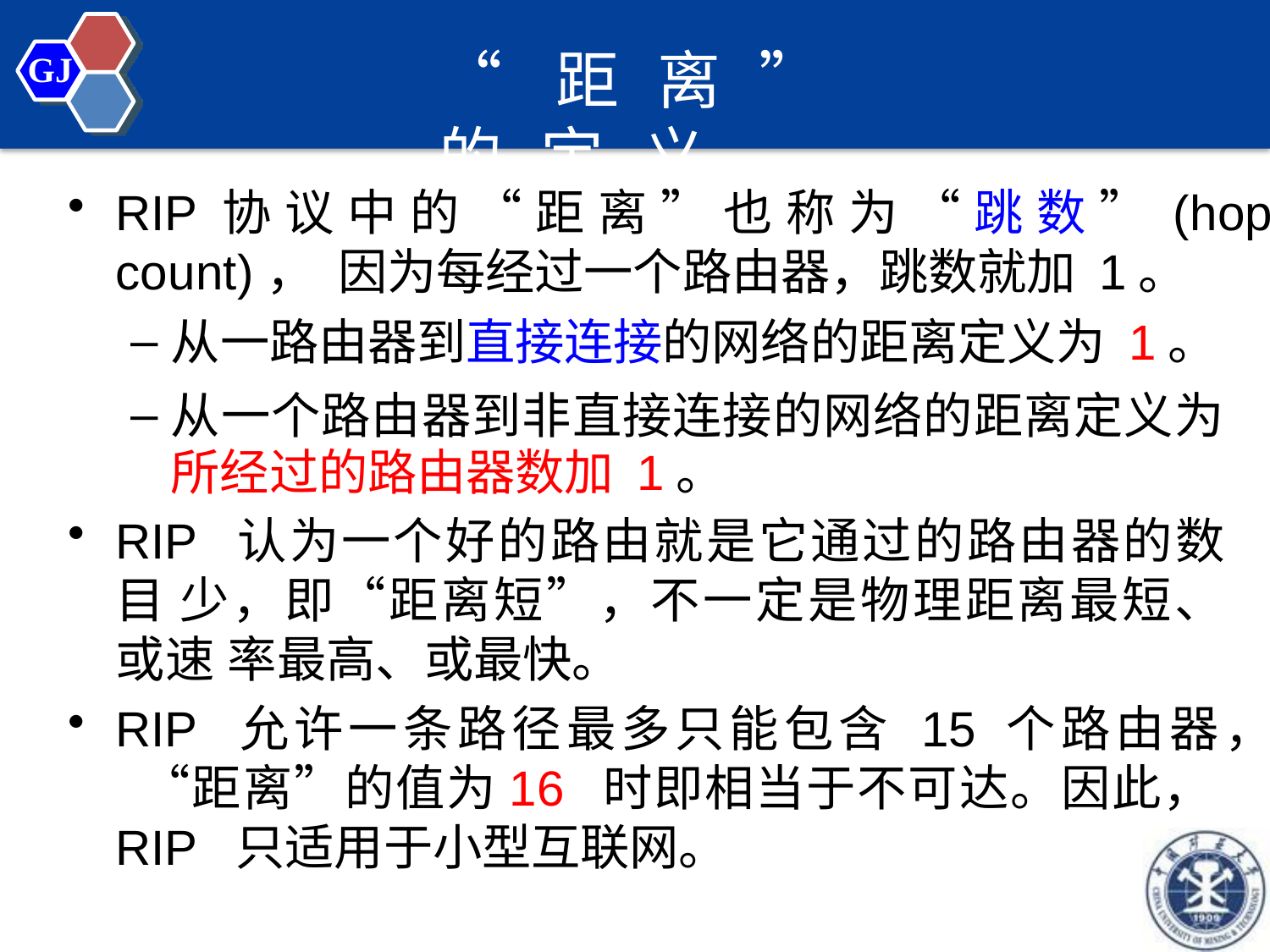

# “距离”的定义
GJ
RIP协议中的“距离”也称为“跳数”(hop count)，  因为每经过一个路由器，跳数就加 1。
从一路由器到直接连接的网络的距离定义为 1。
从一个路由器到非直接连接的网络的距离定义为 所经过的路由器数加 1。
RIP 认为一个好的路由就是它通过的路由器的数目 少，即“距离短”，不一定是物理距离最短、或速 率最高、或最快。
RIP 允许一条路径最多只能包含 15 个路由器，  “距离”的值为16 时即相当于不可达。因此，RIP  只适用于小型互联网。